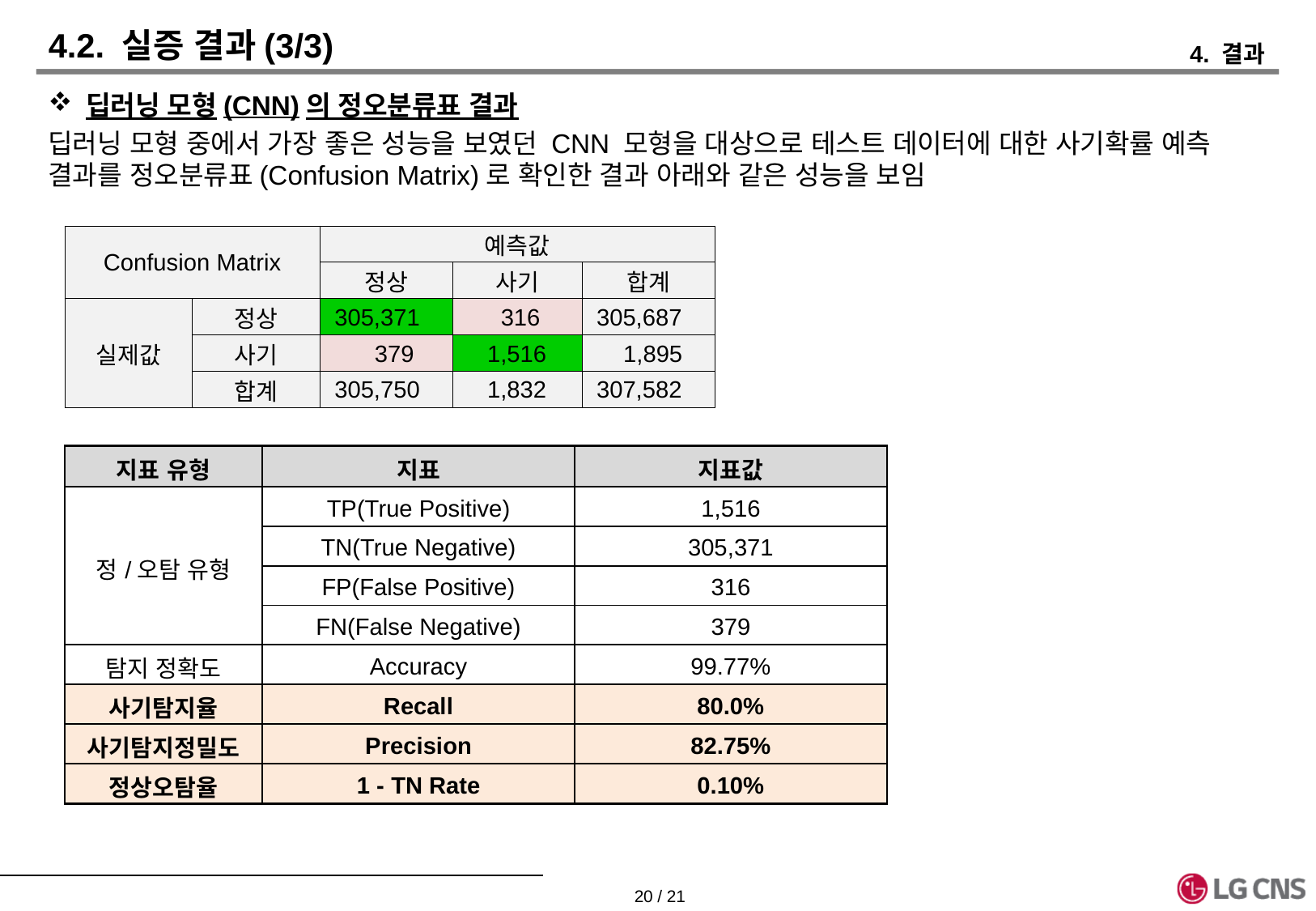

# 4.2. 실증 결과(3/3)
4. 결과

딥러닝 모형(CNN)의 정오분류표 결과
딥러닝 모형 중에서 가장 좋은 성능을 보였던 CNN 모형을 대상으로 테스트 데이터에 대한 사기확률 예측 결과를 정오분류표(Confusion Matrix)로 확인한 결과 아래와 같은 성능을 보임
| Confusion Matrix |  | 예측값 |  |  |
| --- | --- | --- | --- | --- |
|  |  | 정상 | 사기 | 합계 |
| 실제값 | 정상 | 305,371 | 316 | 305,687 |
|  | 사기 | 379 | 1,516 | 1,895 |
|  | 합계 | 305,750 | 1,832 | 307,582 |
| 지표 유형 | 지표 | 지표값 |
| --- | --- | --- |
| 정/오탐 유형 | TP(True Positive) | 1,516 |
|  | TN(True Negative) | 305,371 |
|  | FP(False Positive) | 316 |
|  | FN(False Negative) | 379 |
| 탐지 정확도 | Accuracy | 99.77% |
| 사기탐지율 | Recall | 80.0% |
| 사기탐지정밀도 | Precision | 82.75% |
| 정상오탐율 | 1 - TN Rate | 0.10% |